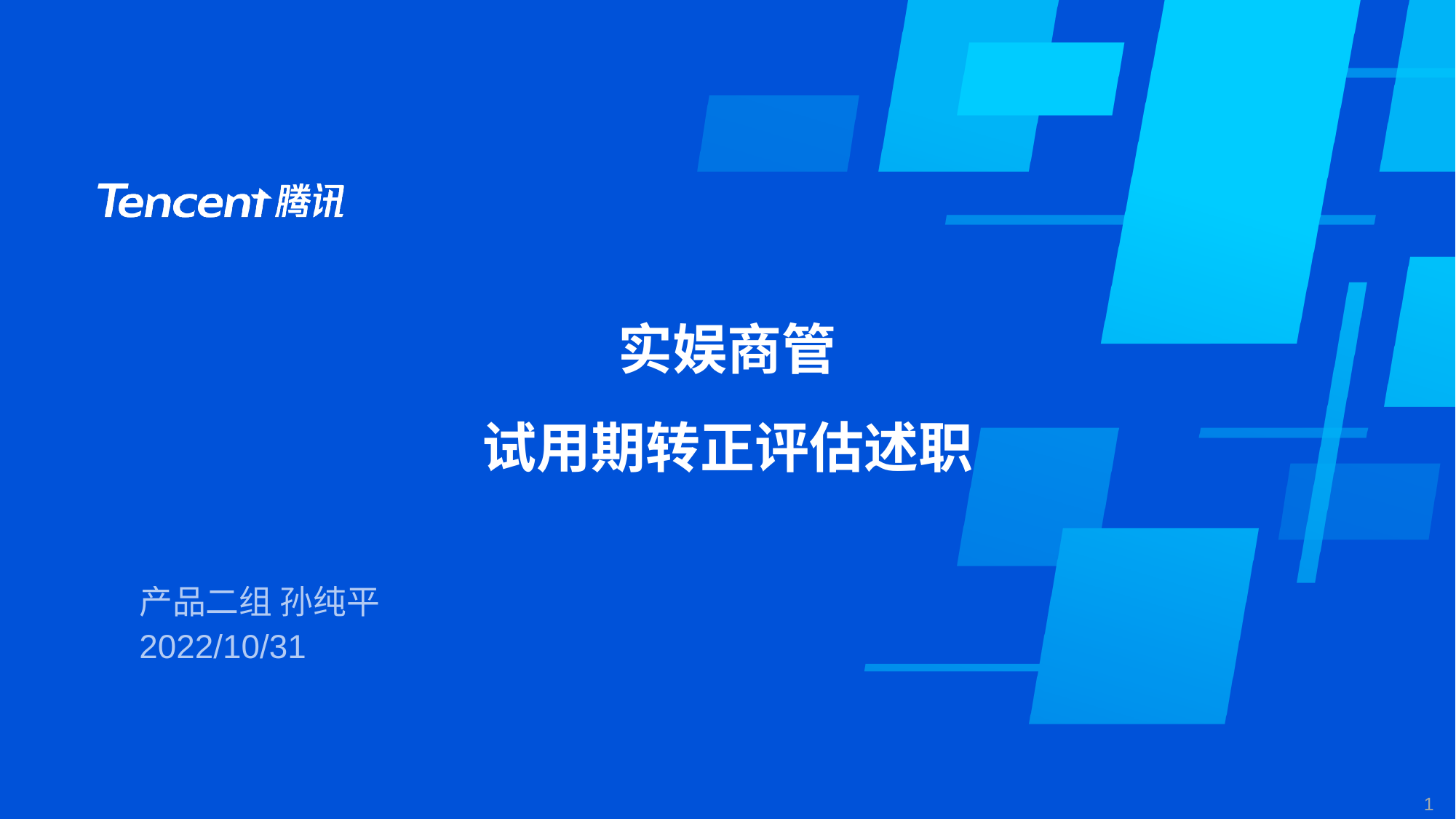

# 实娱商管 试用期转正评估述职
产品二组 孙纯平
2022/10/31
1